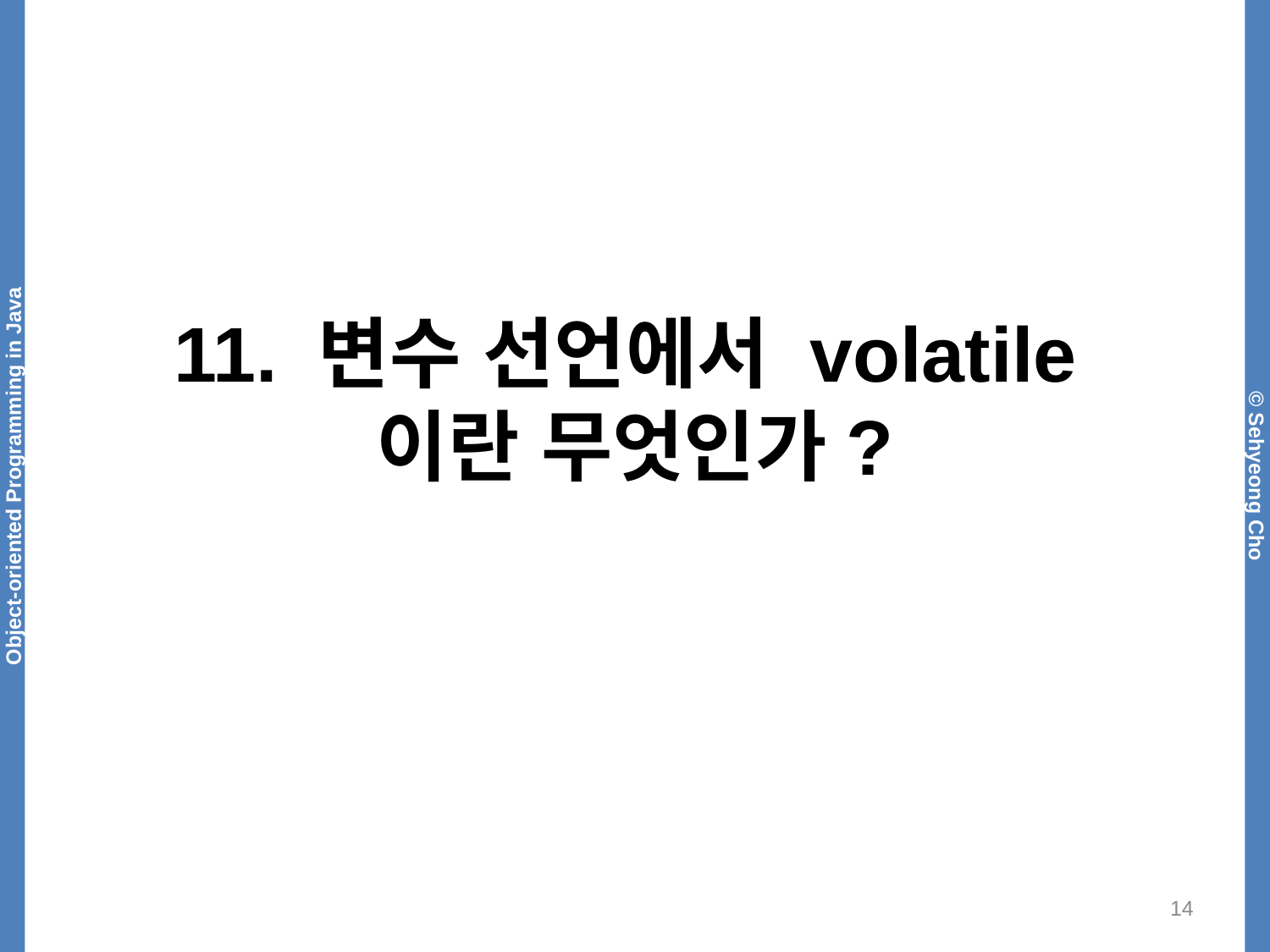

# 11. 변수 선언에서 volatile이란 무엇인가?

14